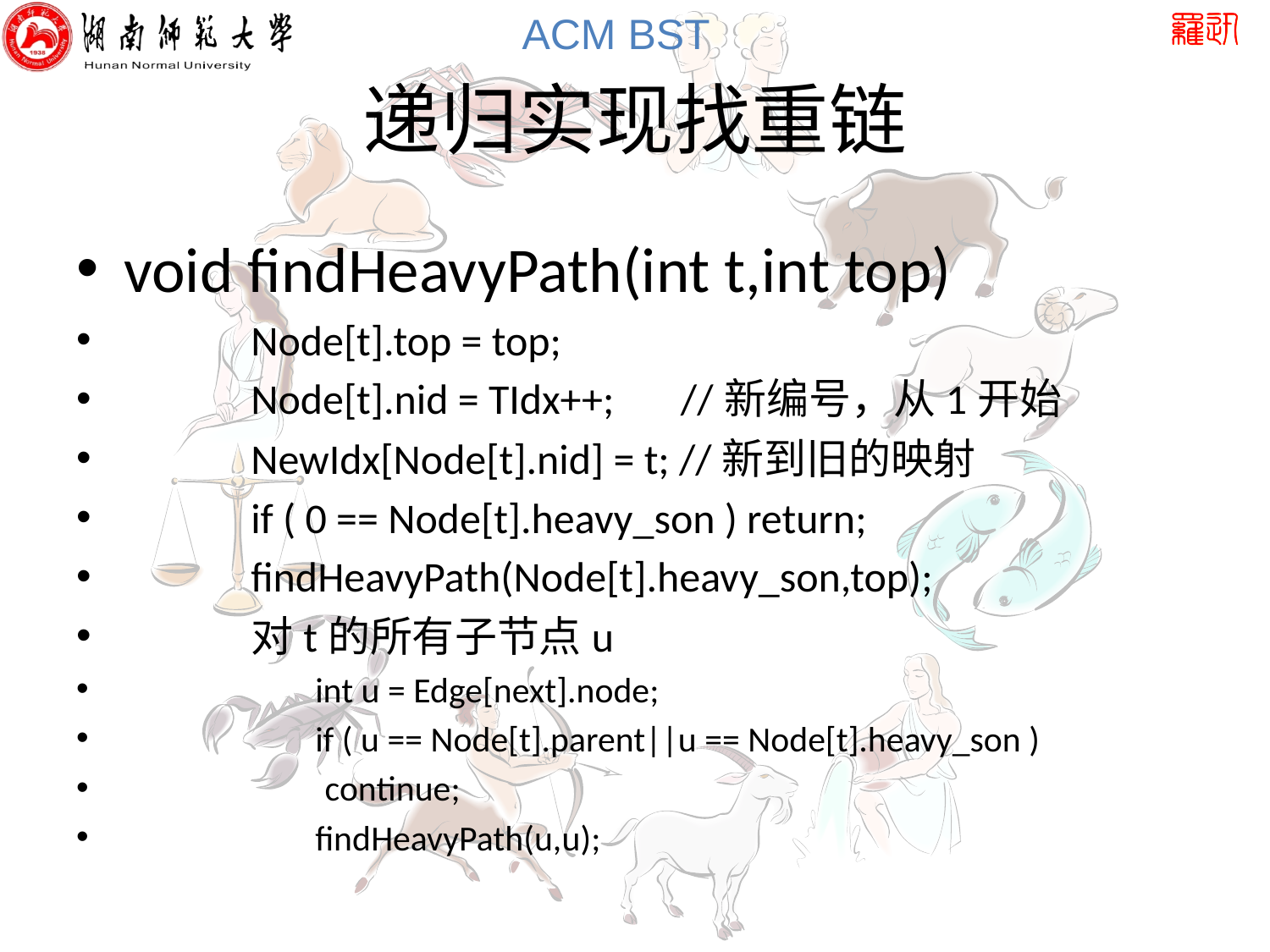

# 递归实现找重链
void findHeavyPath(int t,int top)
	Node[t].top = top;
	Node[t].nid = TIdx++;       //新编号，从1开始
	NewIdx[Node[t].nid] = t; //新到旧的映射
	if ( 0 == Node[t].heavy_son ) return;
	findHeavyPath(Node[t].heavy_son,top);
	对t的所有子节点u
	        int u = Edge[next].node;
	        if ( u == Node[t].parent||u == Node[t].heavy_son )
                         continue;
	        findHeavyPath(u,u);